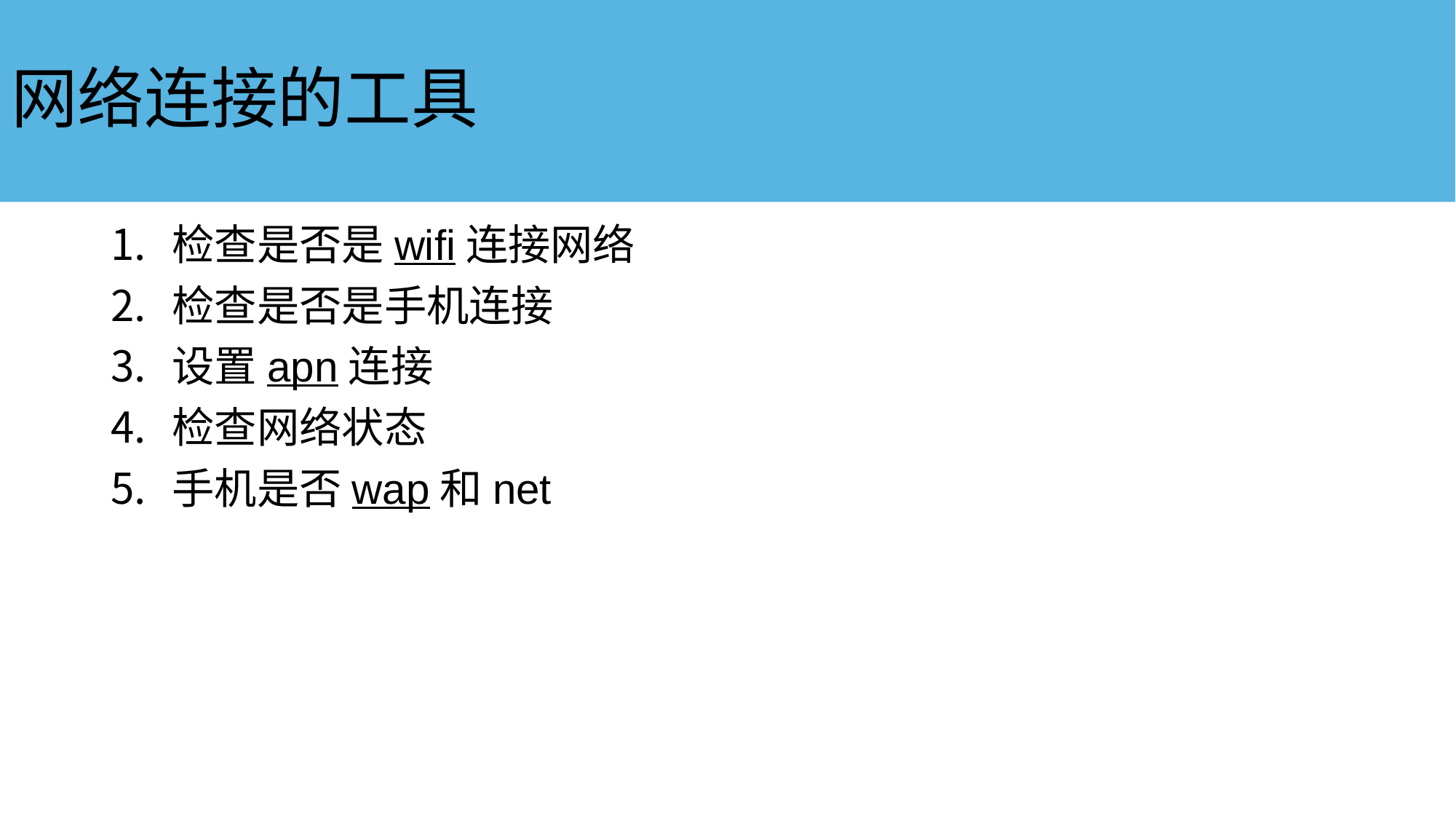

# 网络连接的工具
检查是否是wifi连接网络
检查是否是手机连接
设置apn连接
检查网络状态
手机是否wap和net